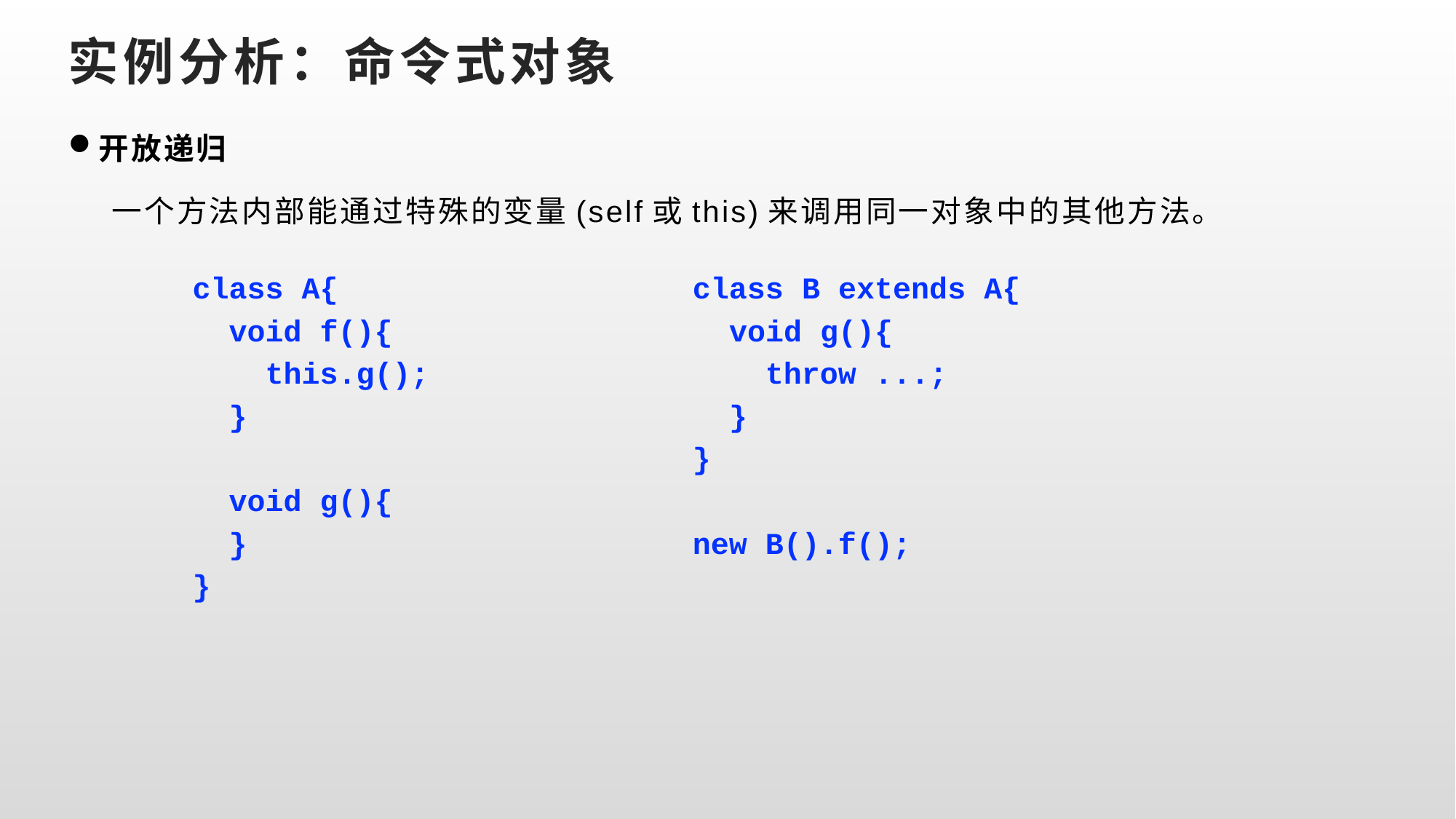

# 实例分析：命令式对象
开放递归
    一个方法内部能通过特殊的变量(self或this)来调用同一对象中的其他方法。
class A{
  void f(){
    this.g();
  }

  void g(){
  }
}
class B extends A{
  void g(){
    throw ...;
  }
}

new B().f();